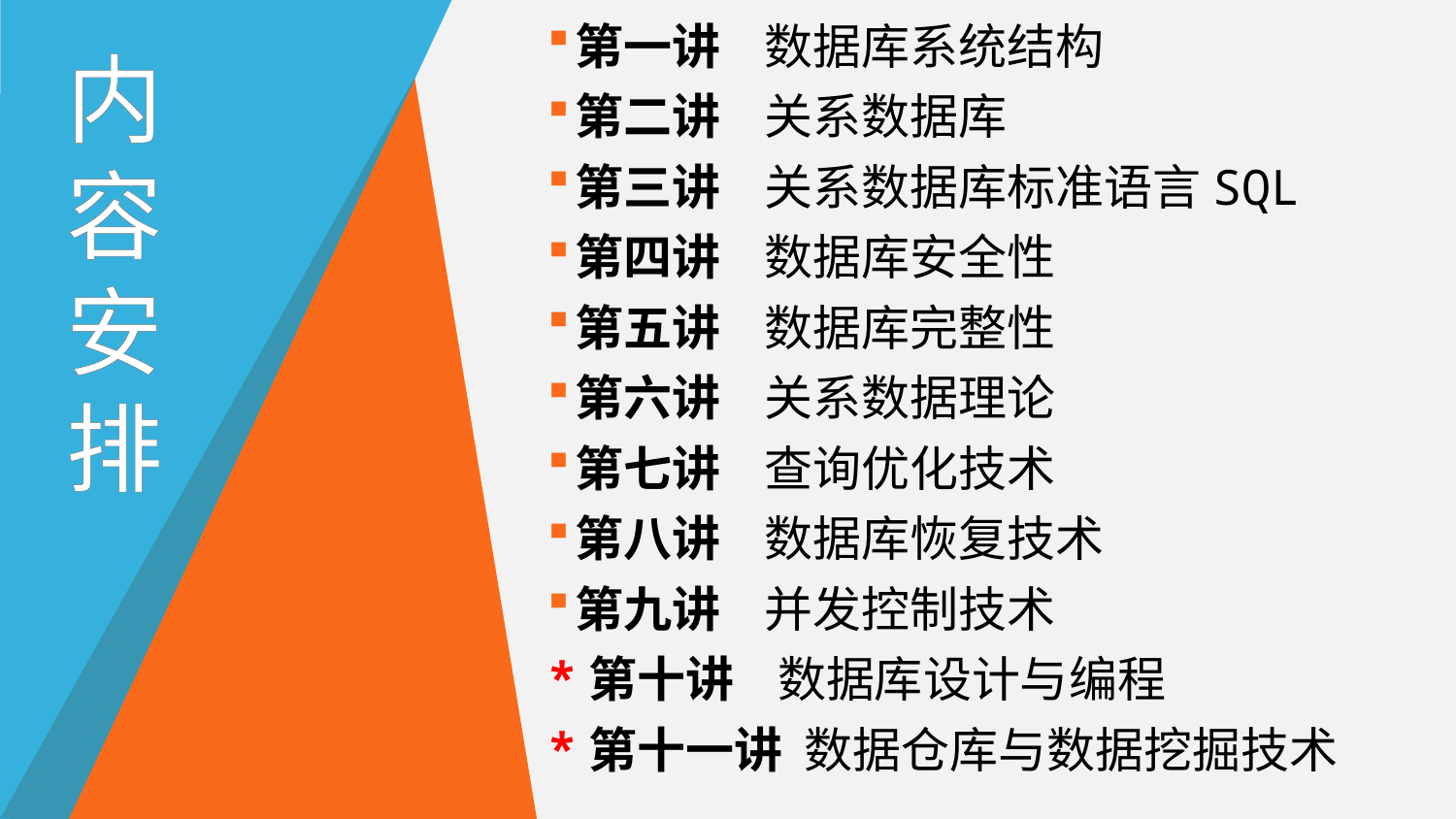

第一讲    数据库系统结构
第二讲    关系数据库
第三讲    关系数据库标准语言SQL
第四讲    数据库安全性
第五讲    数据库完整性
第六讲    关系数据理论
第七讲    查询优化技术
第八讲    数据库恢复技术
第九讲    并发控制技术
*第十讲    数据库设计与编程
*第十一讲  数据仓库与数据挖掘技术
内容安排